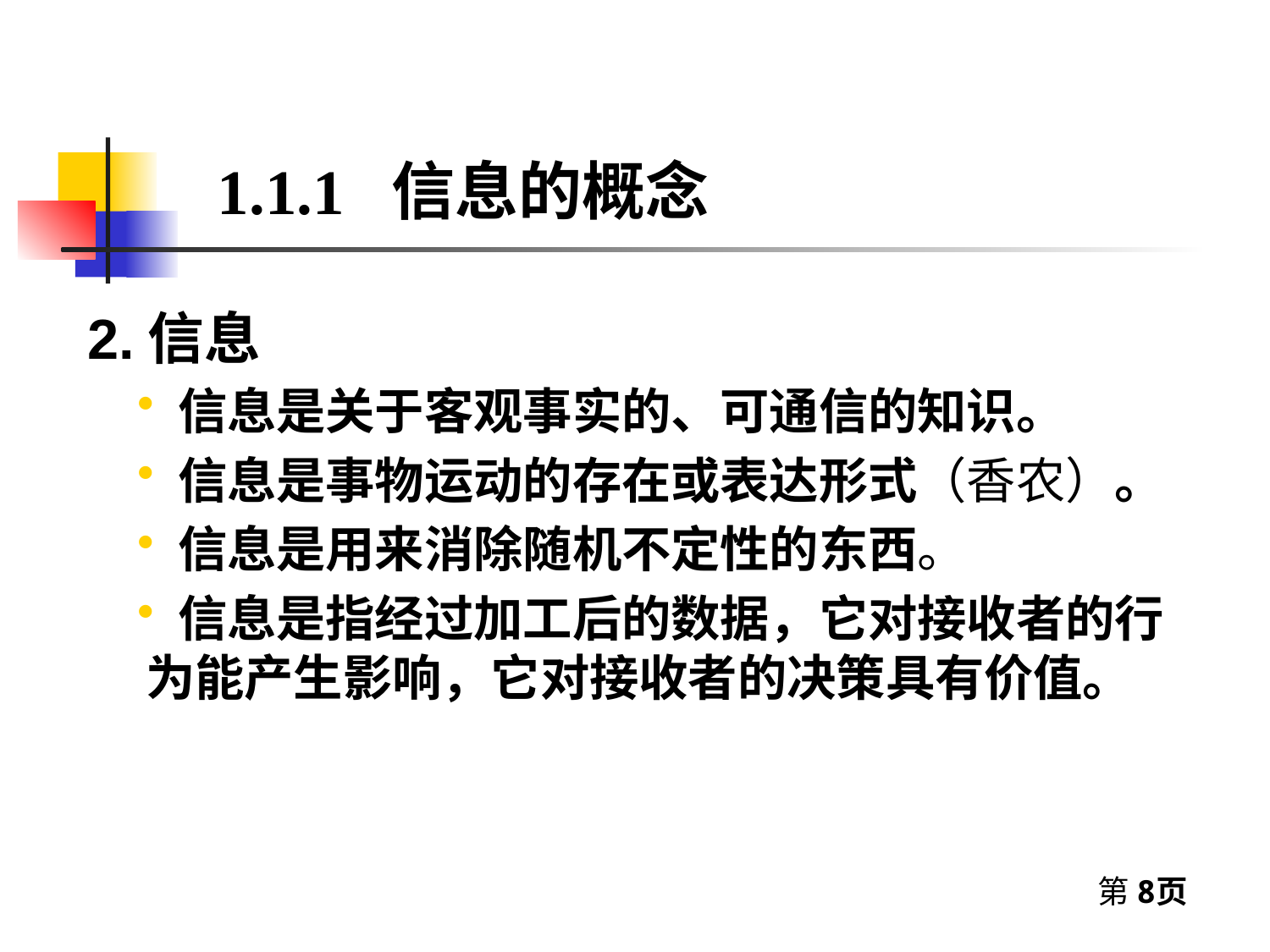

1.1.1  信息的概念
2.信息
 信息是关于客观事实的、可通信的知识。
 信息是事物运动的存在或表达形式（香农）。
 信息是用来消除随机不定性的东西。
 信息是指经过加工后的数据，它对接收者的行为能产生影响，它对接收者的决策具有价值。